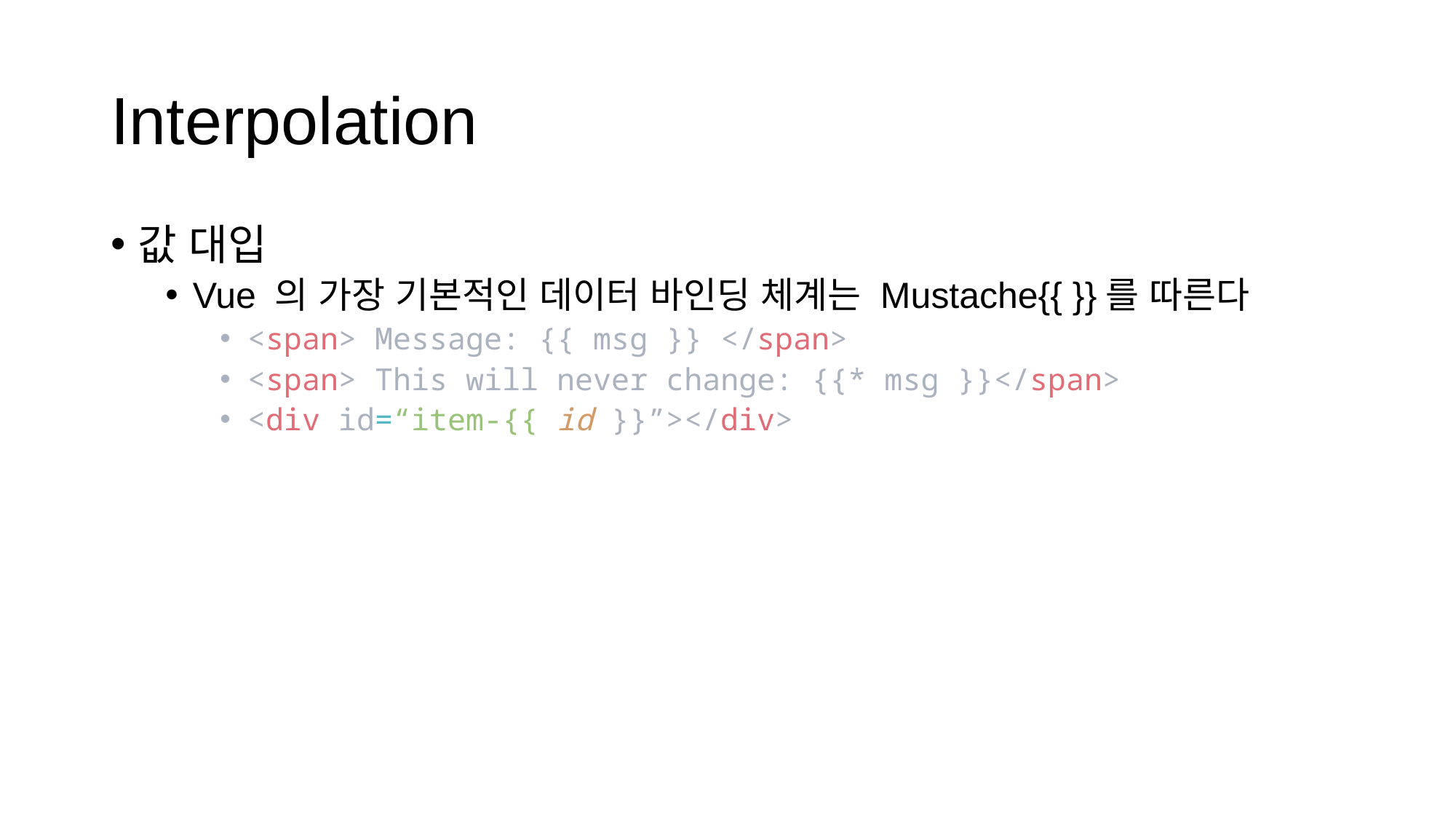

# Interpolation
값 대입
Vue 의 가장 기본적인 데이터 바인딩 체계는 Mustache{{ }}를 따른다
<span> Message: {{ msg }} </span>
<span> This will never change: {{* msg }}</span>
<div id=“item-{{ id }}”></div>